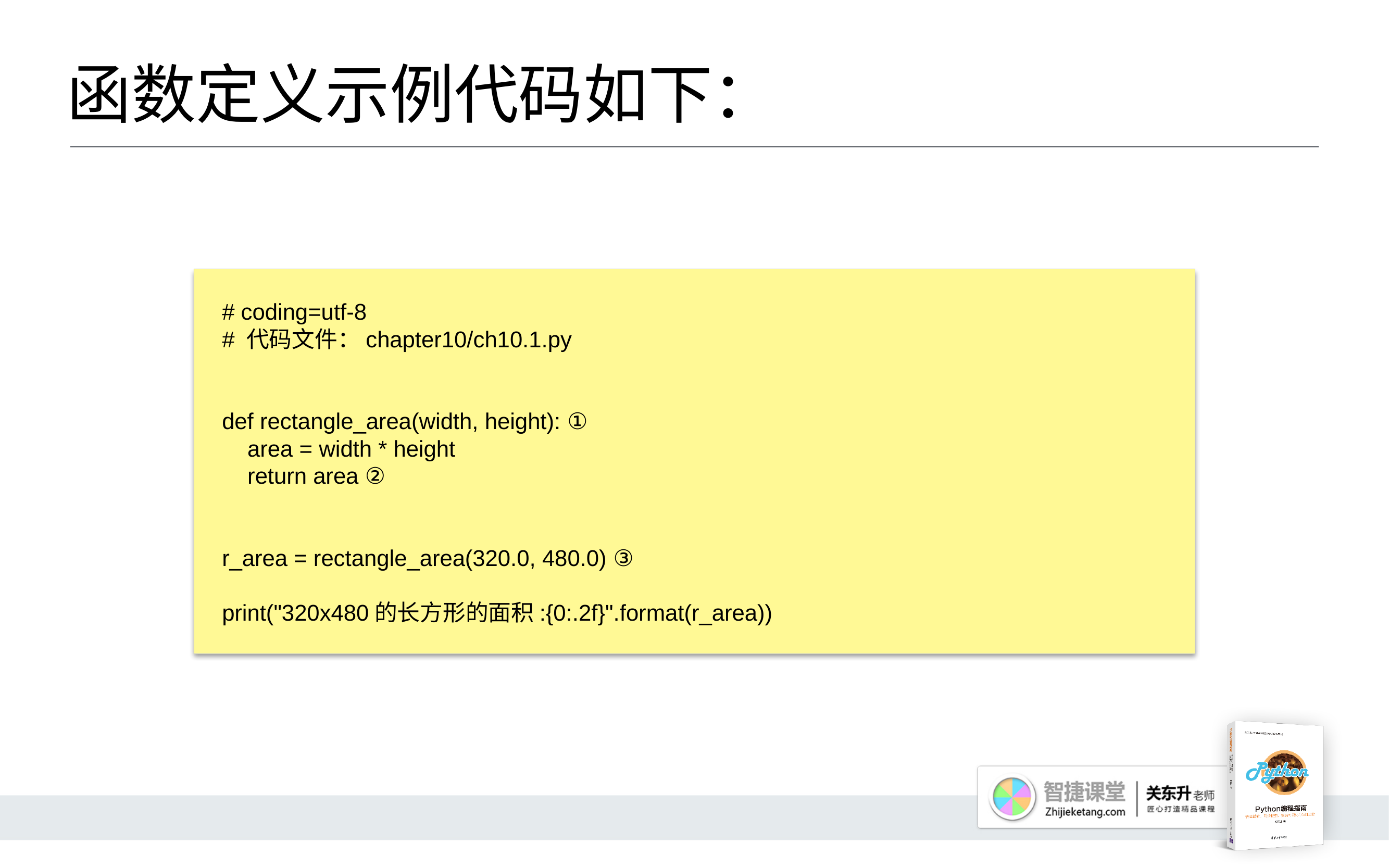

# 函数定义示例代码如下：
# coding=utf-8
# 代码文件：chapter10/ch10.1.py

def rectangle_area(width, height): ①
    area = width * height
    return area ②

r_area = rectangle_area(320.0, 480.0) ③

print("320x480的长方形的面积:{0:.2f}".format(r_area))